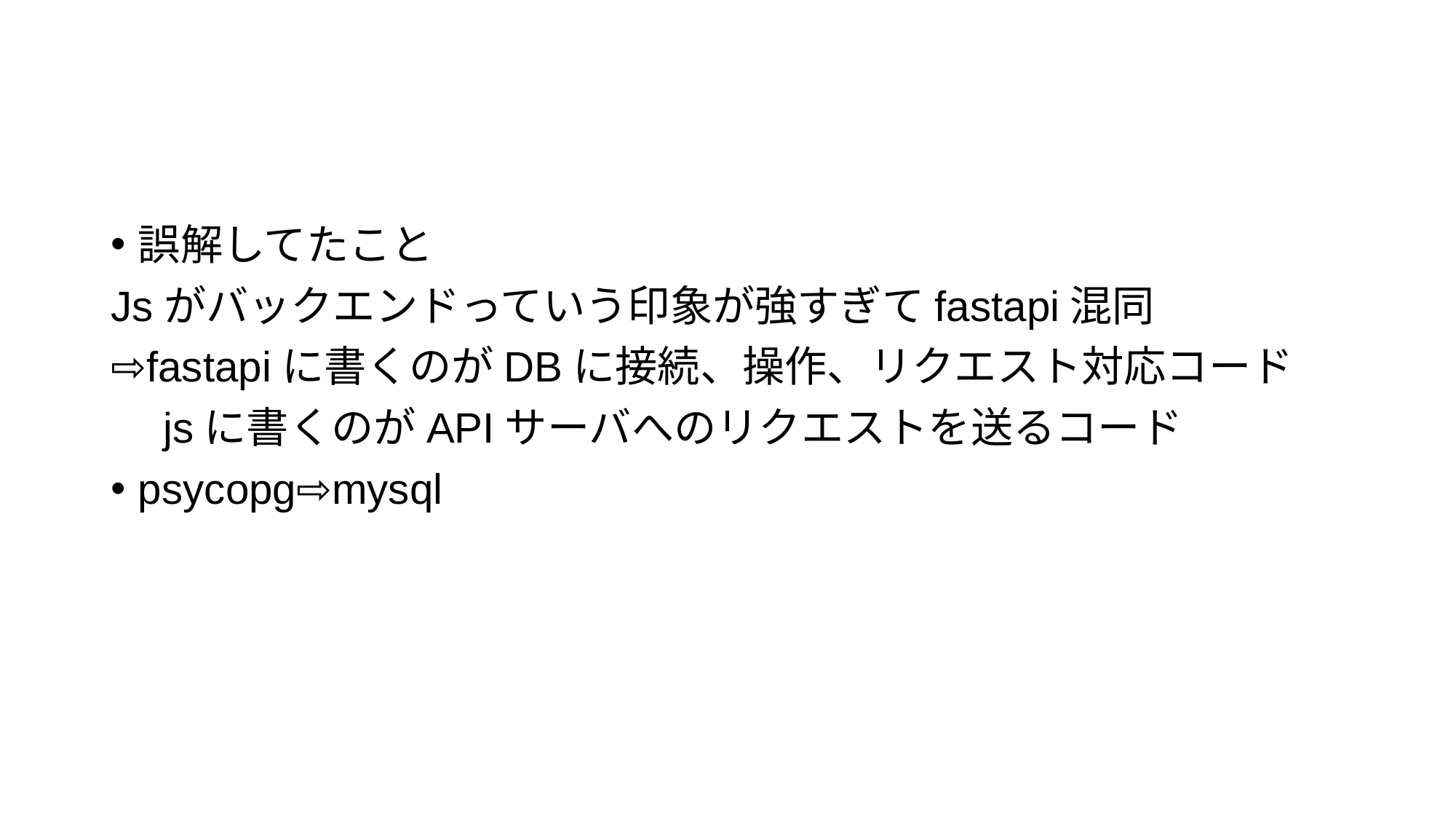

#
誤解してたこと
Jsがバックエンドっていう印象が強すぎてfastapi混同
⇨fastapiに書くのがDBに接続、操作、リクエスト対応コード
　jsに書くのがAPIサーバへのリクエストを送るコード
psycopg⇨mysql